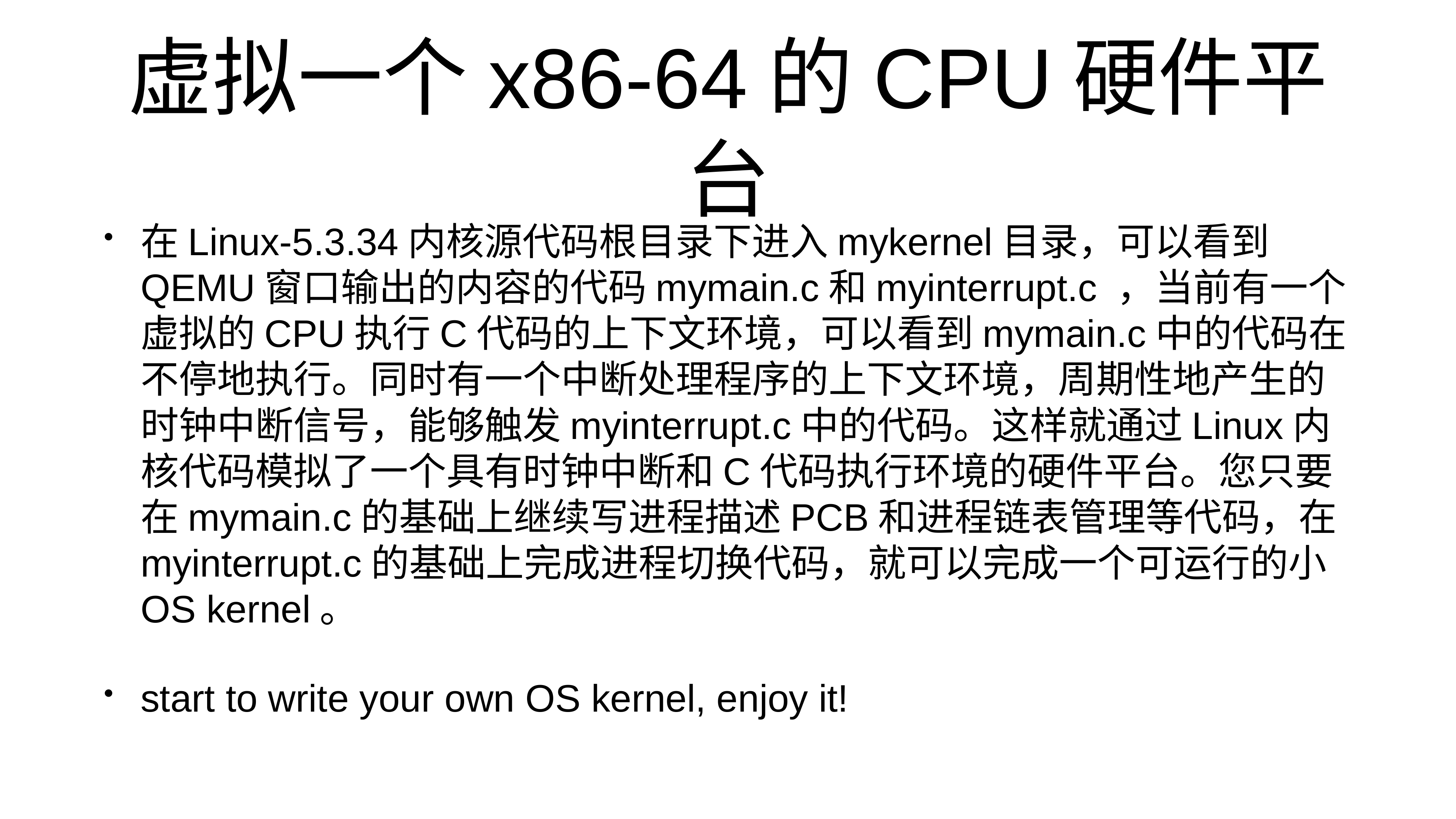

# 虚拟一个x86-64的CPU硬件平台
在Linux-5.3.34内核源代码根目录下进入mykernel目录，可以看到QEMU窗口输出的内容的代码mymain.c和myinterrupt.c ，当前有一个虚拟的CPU执行C代码的上下文环境，可以看到mymain.c中的代码在不停地执行。同时有一个中断处理程序的上下文环境，周期性地产生的时钟中断信号，能够触发myinterrupt.c中的代码。这样就通过Linux内核代码模拟了一个具有时钟中断和C代码执行环境的硬件平台。您只要在mymain.c的基础上继续写进程描述PCB和进程链表管理等代码，在myinterrupt.c的基础上完成进程切换代码，就可以完成一个可运行的小OS kernel。
start to write your own OS kernel, enjoy it!